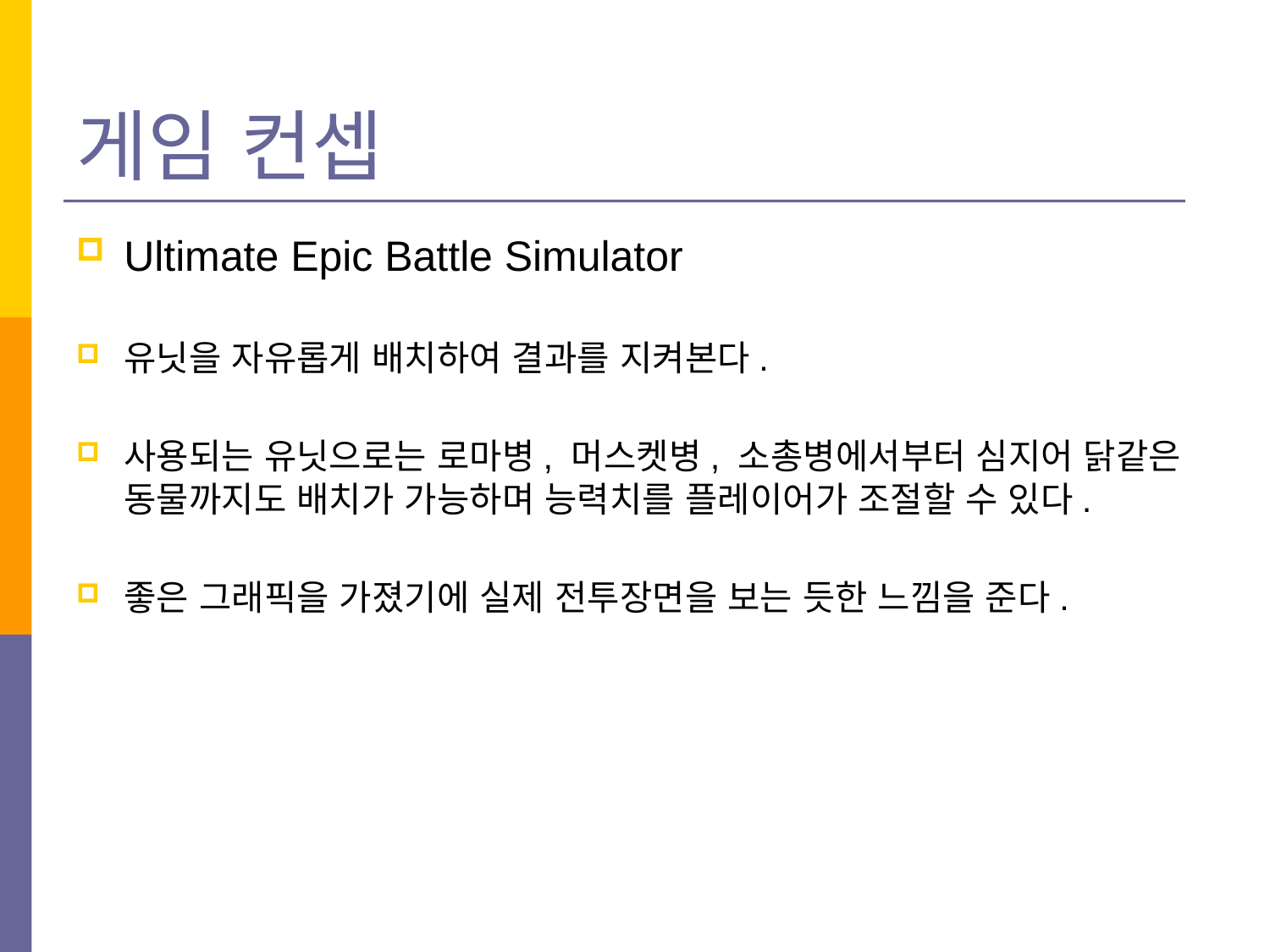

# 게임 컨셉
Ultimate Epic Battle Simulator

유닛을 자유롭게 배치하여 결과를 지켜본다.

사용되는 유닛으로는 로마병, 머스켓병, 소총병에서부터 심지어 닭같은 동물까지도 배치가 가능하며 능력치를 플레이어가 조절할 수 있다.

좋은 그래픽을 가졌기에 실제 전투장면을 보는 듯한 느낌을 준다.